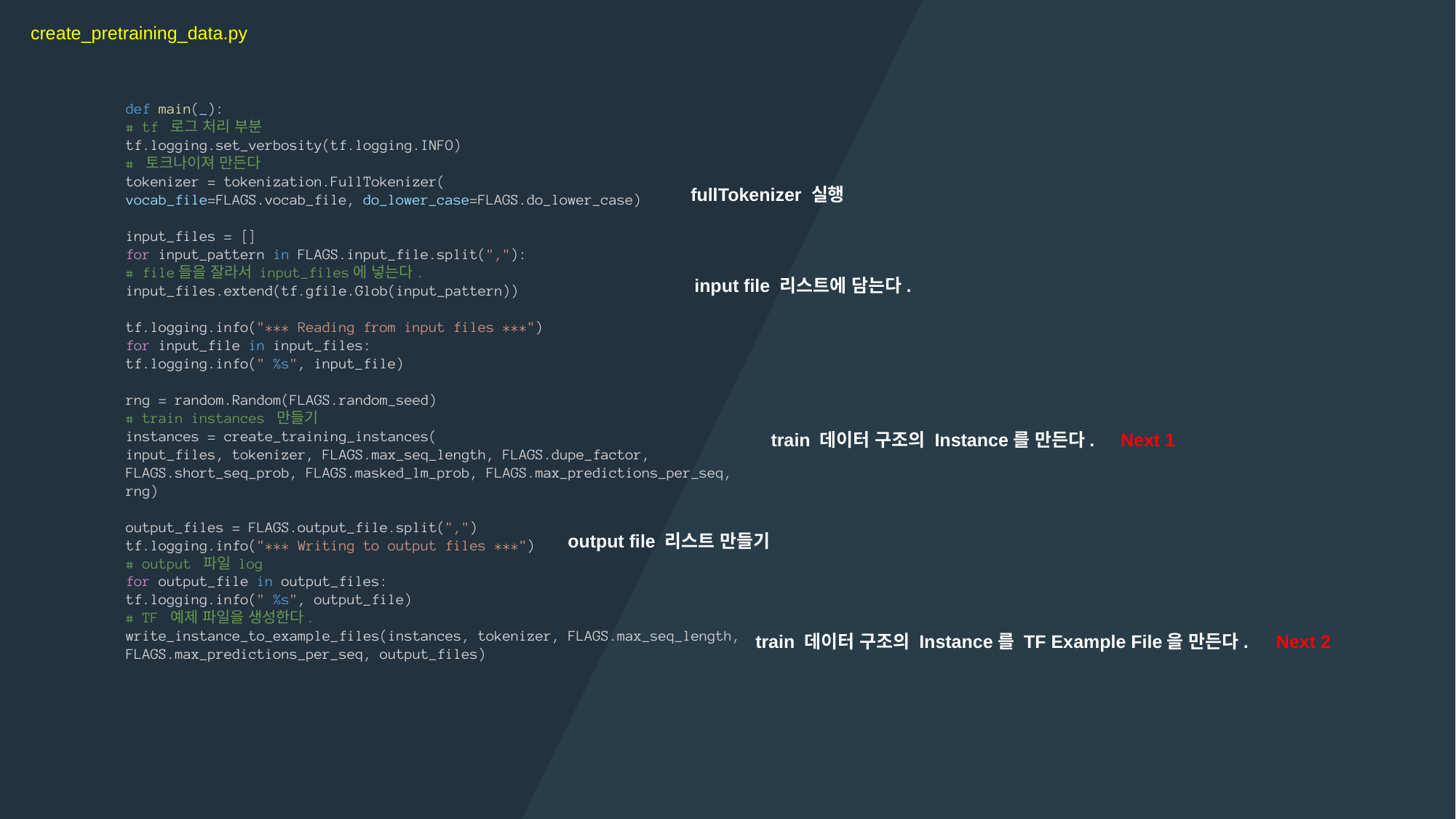

create_pretraining_data.py
def main(_):
# tf 로그 처리 부분
tf.logging.set_verbosity(tf.logging.INFO)
# 토크나이져 만든다
tokenizer = tokenization.FullTokenizer(
vocab_file=FLAGS.vocab_file, do_lower_case=FLAGS.do_lower_case)
input_files = []
for input_pattern in FLAGS.input_file.split(","):
# file들을 잘라서 input_files에 넣는다.
input_files.extend(tf.gfile.Glob(input_pattern))
tf.logging.info("*** Reading from input files ***")
for input_file in input_files:
tf.logging.info(" %s", input_file)
rng = random.Random(FLAGS.random_seed)
# train instances 만들기
instances = create_training_instances(
input_files, tokenizer, FLAGS.max_seq_length, FLAGS.dupe_factor,
FLAGS.short_seq_prob, FLAGS.masked_lm_prob, FLAGS.max_predictions_per_seq,
rng)
output_files = FLAGS.output_file.split(",")
tf.logging.info("*** Writing to output files ***")
# output 파일 log
for output_file in output_files:
tf.logging.info(" %s", output_file)
# TF 예제 파일을 생성한다.
write_instance_to_example_files(instances, tokenizer, FLAGS.max_seq_length,
FLAGS.max_predictions_per_seq, output_files)
fullTokenizer 실행
input file 리스트에 담는다.
Next 1
train 데이터 구조의 Instance를 만든다.
output file 리스트 만들기
Next 2
train 데이터 구조의 Instance를 TF Example File을 만든다.